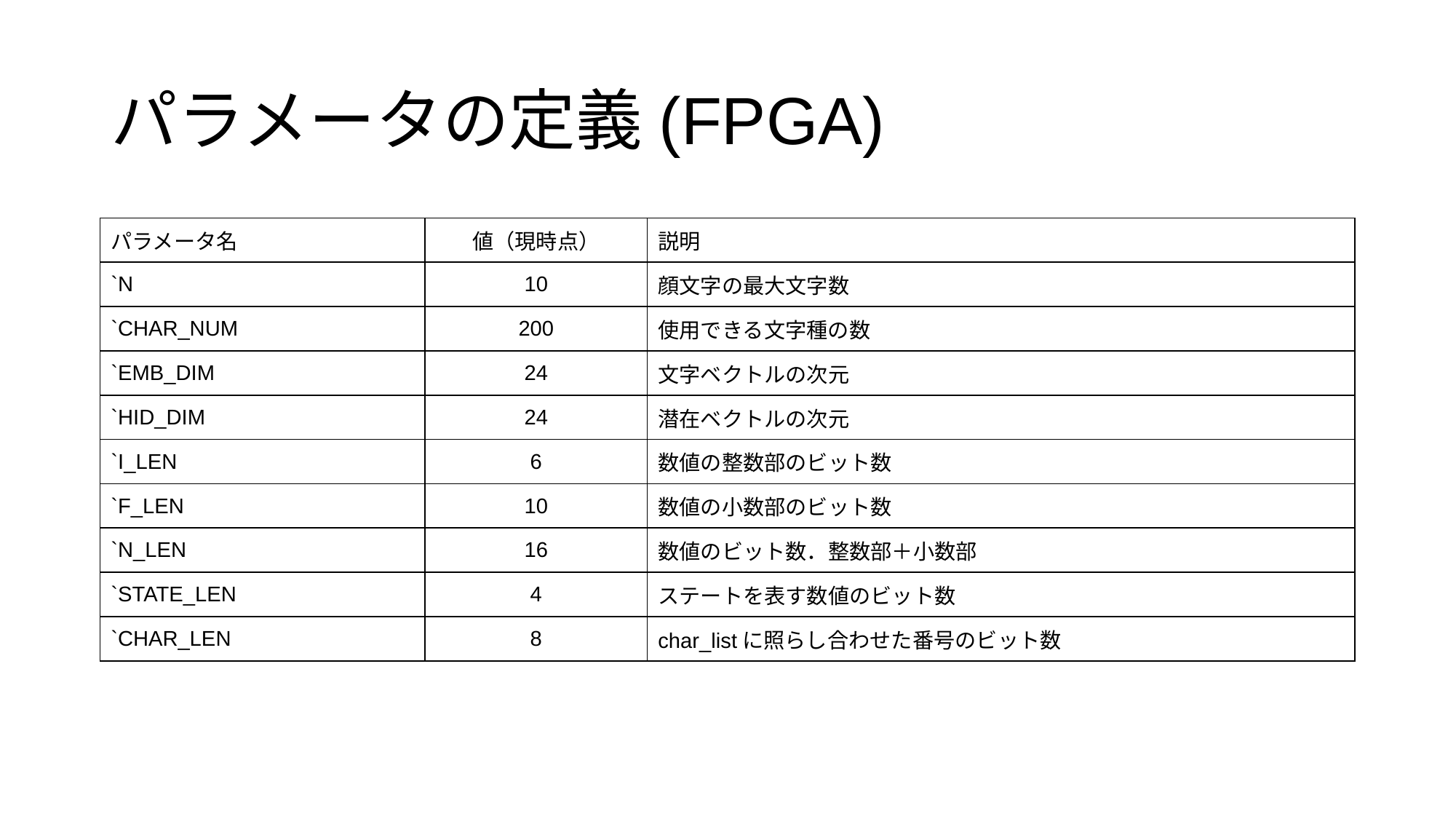

# パラメータの定義(FPGA)
| パラメータ名 | 値（現時点） | 説明 |
| --- | --- | --- |
| `N | 10 | 顔文字の最大文字数 |
| `CHAR\_NUM | 200 | 使用できる文字種の数 |
| `EMB\_DIM | 24 | 文字ベクトルの次元 |
| `HID\_DIM | 24 | 潜在ベクトルの次元 |
| `I\_LEN | 6 | 数値の整数部のビット数 |
| `F\_LEN | 10 | 数値の小数部のビット数 |
| `N\_LEN | 16 | 数値のビット数．整数部＋小数部 |
| `STATE\_LEN | 4 | ステートを表す数値のビット数 |
| `CHAR\_LEN | 8 | char\_listに照らし合わせた番号のビット数 |